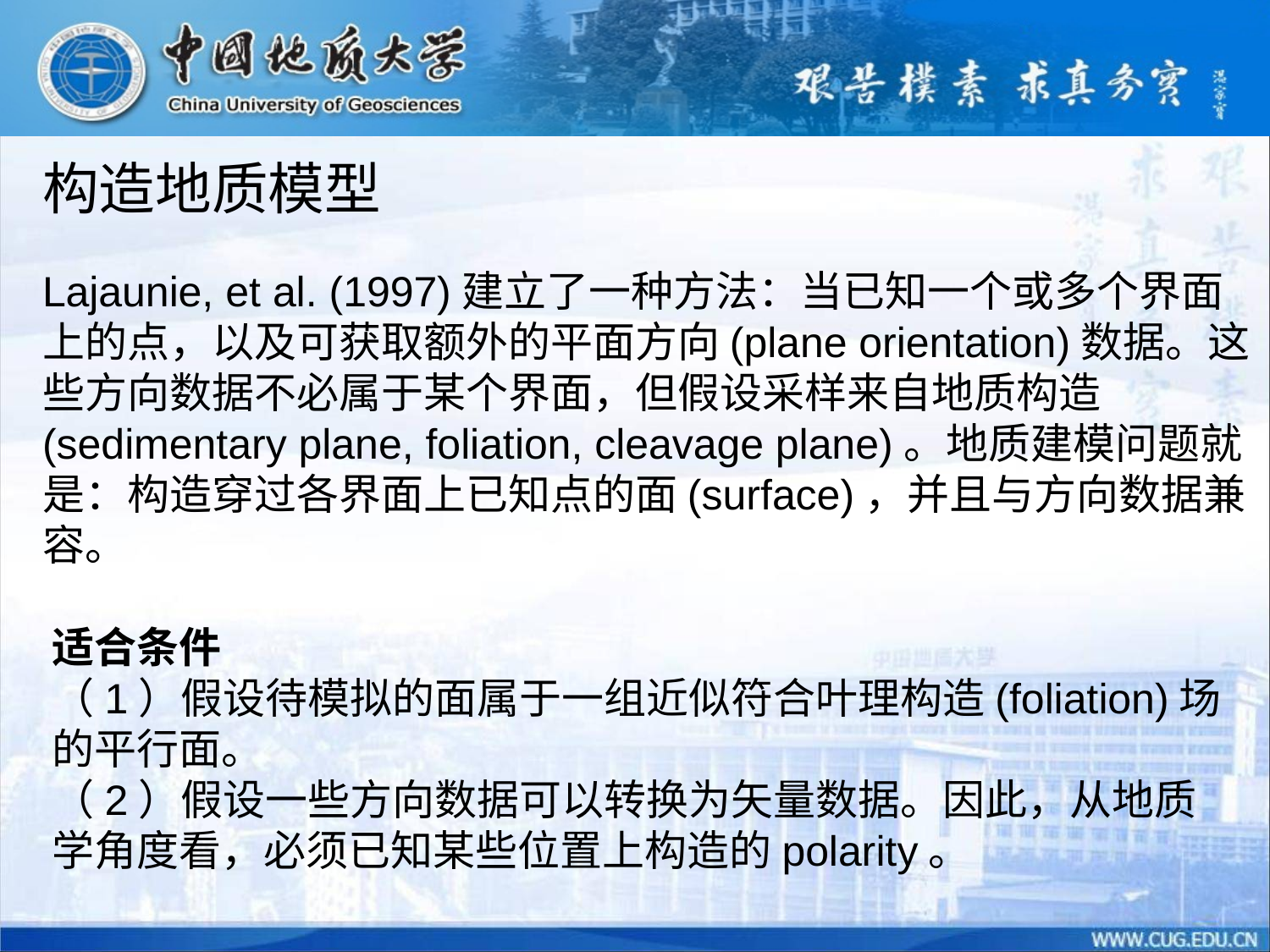

构造地质模型
Lajaunie, et al. (1997)建立了一种方法：当已知一个或多个界面上的点，以及可获取额外的平面方向(plane orientation)数据。这些方向数据不必属于某个界面，但假设采样来自地质构造(sedimentary plane, foliation, cleavage plane)。地质建模问题就是：构造穿过各界面上已知点的面(surface)，并且与方向数据兼容。
适合条件
（1）假设待模拟的面属于一组近似符合叶理构造(foliation)场的平行面。
（2）假设一些方向数据可以转换为矢量数据。因此，从地质学角度看，必须已知某些位置上构造的polarity。